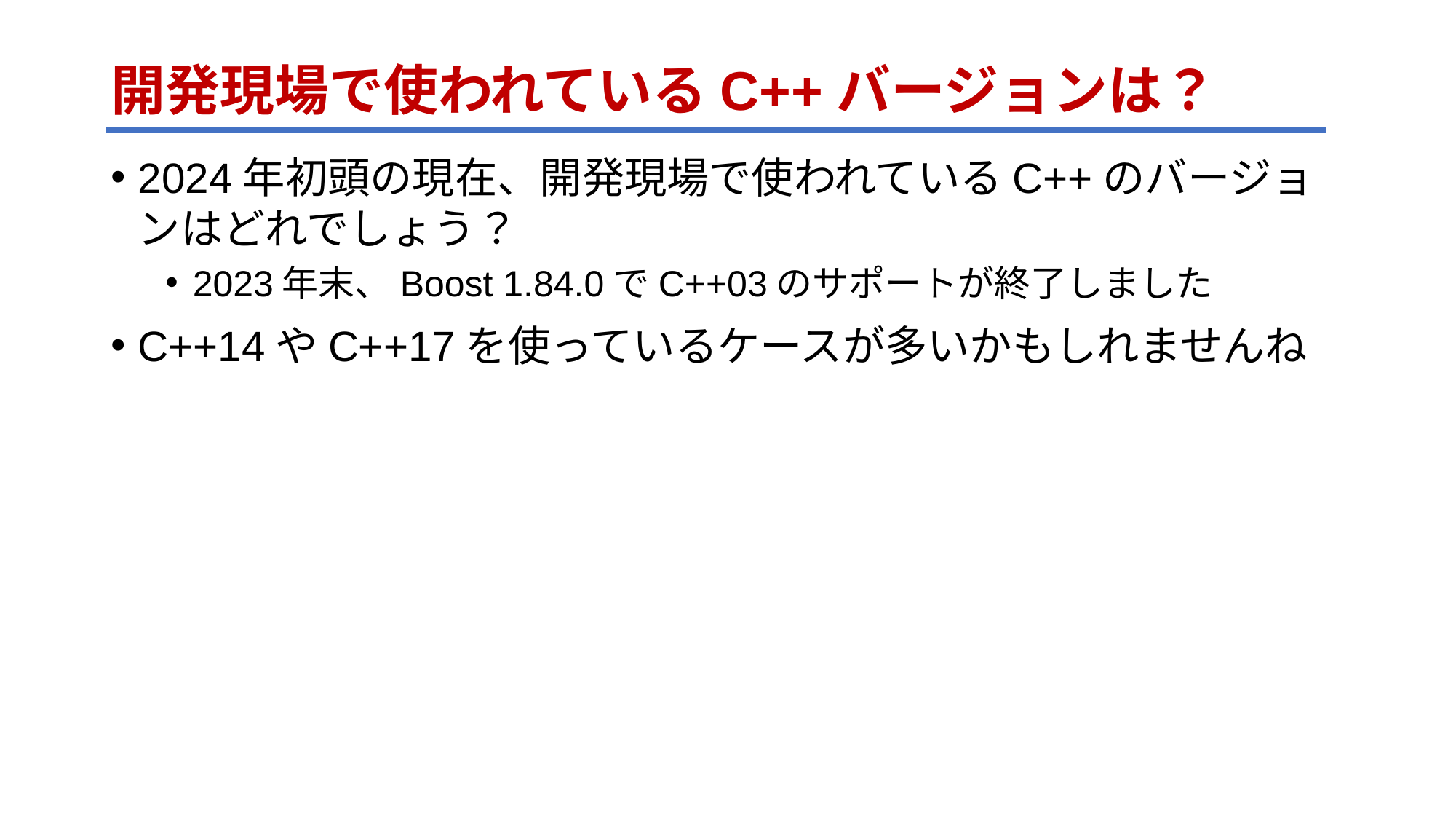

# 開発現場で使われているC++バージョンは？
2024年初頭の現在、開発現場で使われているC++のバージョンはどれでしょう？
2023年末、Boost 1.84.0でC++03のサポートが終了しました
C++14やC++17を使っているケースが多いかもしれませんね